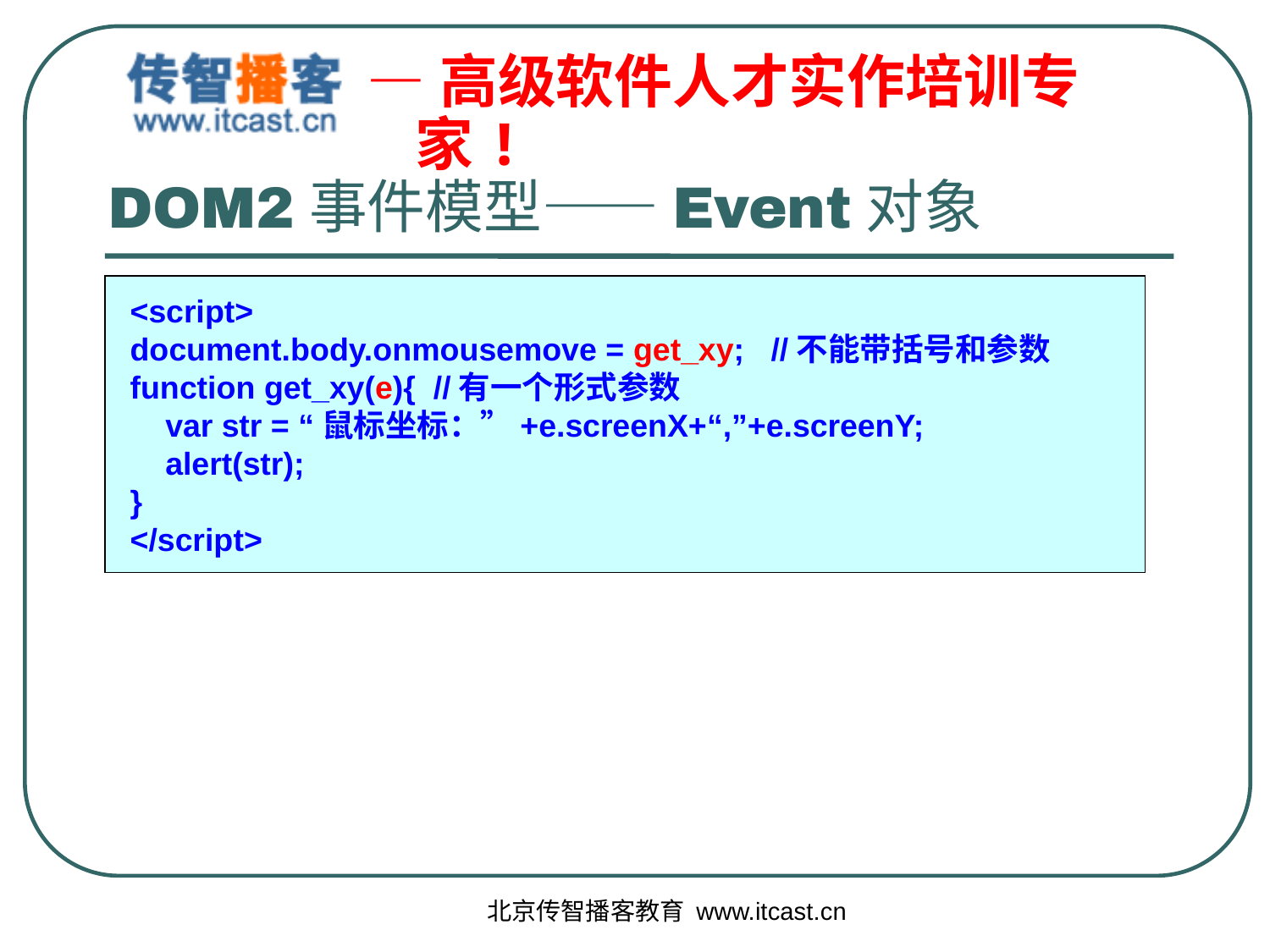

# DOM2事件模型——Event对象

<script>
document.body.onmousemove = get_xy;   //不能带括号和参数
function get_xy(e){  //有一个形式参数
    var str = “鼠标坐标：”+e.screenX+“,”+e.screenY;
    alert(str);
}
</script>